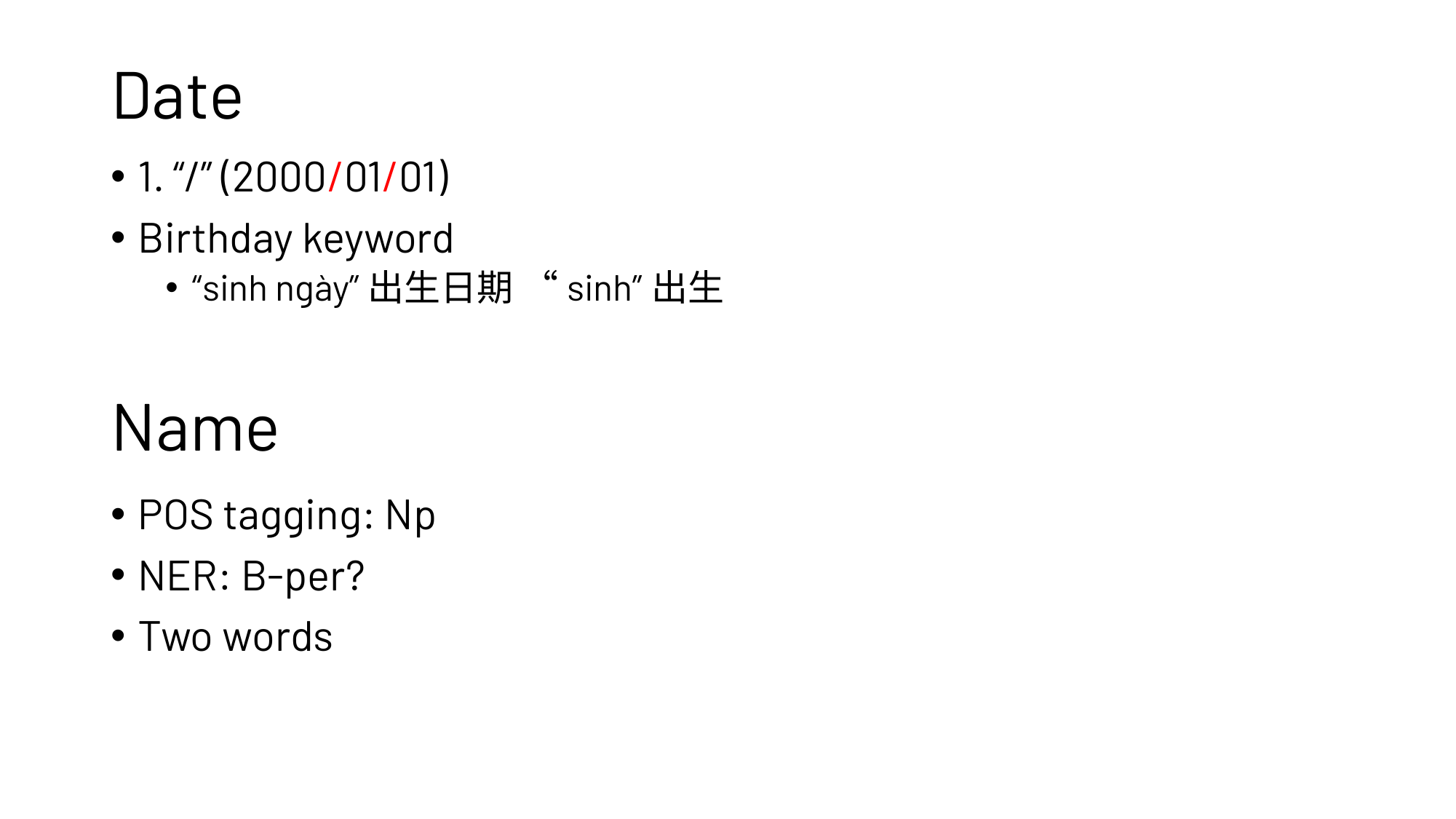

# Date
1. “/” (2000/01/01)
Birthday keyword
“sinh ngày”出生日期 “sinh”出生
Name
POS tagging: Np
NER: B-per?
Two words